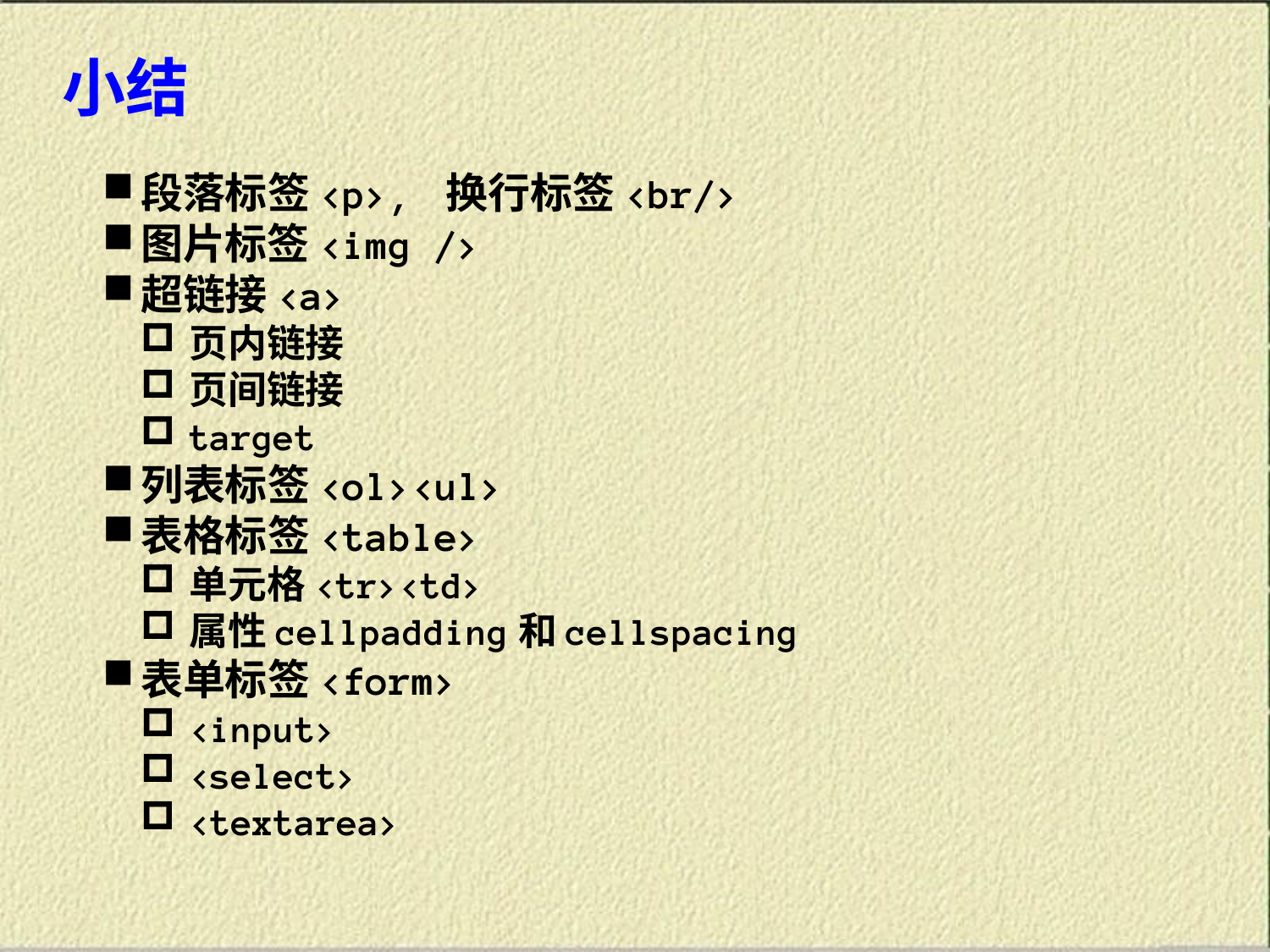

小结
段落标签<p>, 换行标签<br/>
图片标签<img />
超链接<a>
页内链接
页间链接
target
列表标签<ol><ul>
表格标签<table>
单元格<tr><td>
属性cellpadding和cellspacing
表单标签<form>
<input>
<select>
<textarea>